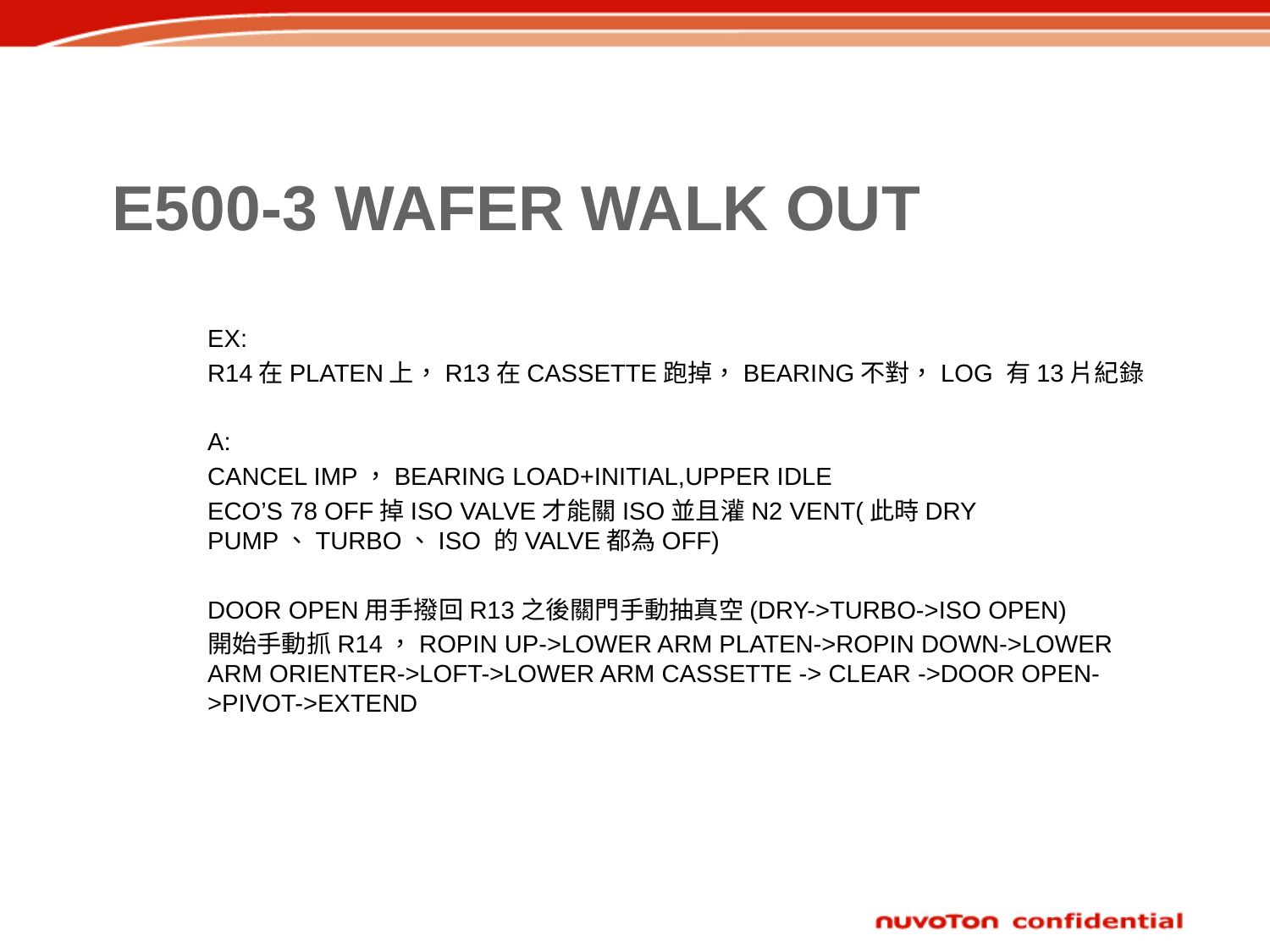

# E500-3 WAFER WALK OUT
EX:
R14在PLATEN上，R13在CASSETTE跑掉，BEARING不對，LOG 有13片紀錄

A:
CANCEL IMP，BEARING LOAD+INITIAL,UPPER IDLE
ECO’S 78 OFF掉ISO VALVE才能關ISO並且灌N2 VENT(此時DRY PUMP、TURBO、ISO 的VALVE都為OFF)

DOOR OPEN用手撥回R13之後關門手動抽真空(DRY->TURBO->ISO OPEN)
開始手動抓R14，ROPIN UP->LOWER ARM PLATEN->ROPIN DOWN->LOWER ARM ORIENTER->LOFT->LOWER ARM CASSETTE -> CLEAR ->DOOR OPEN->PIVOT->EXTEND